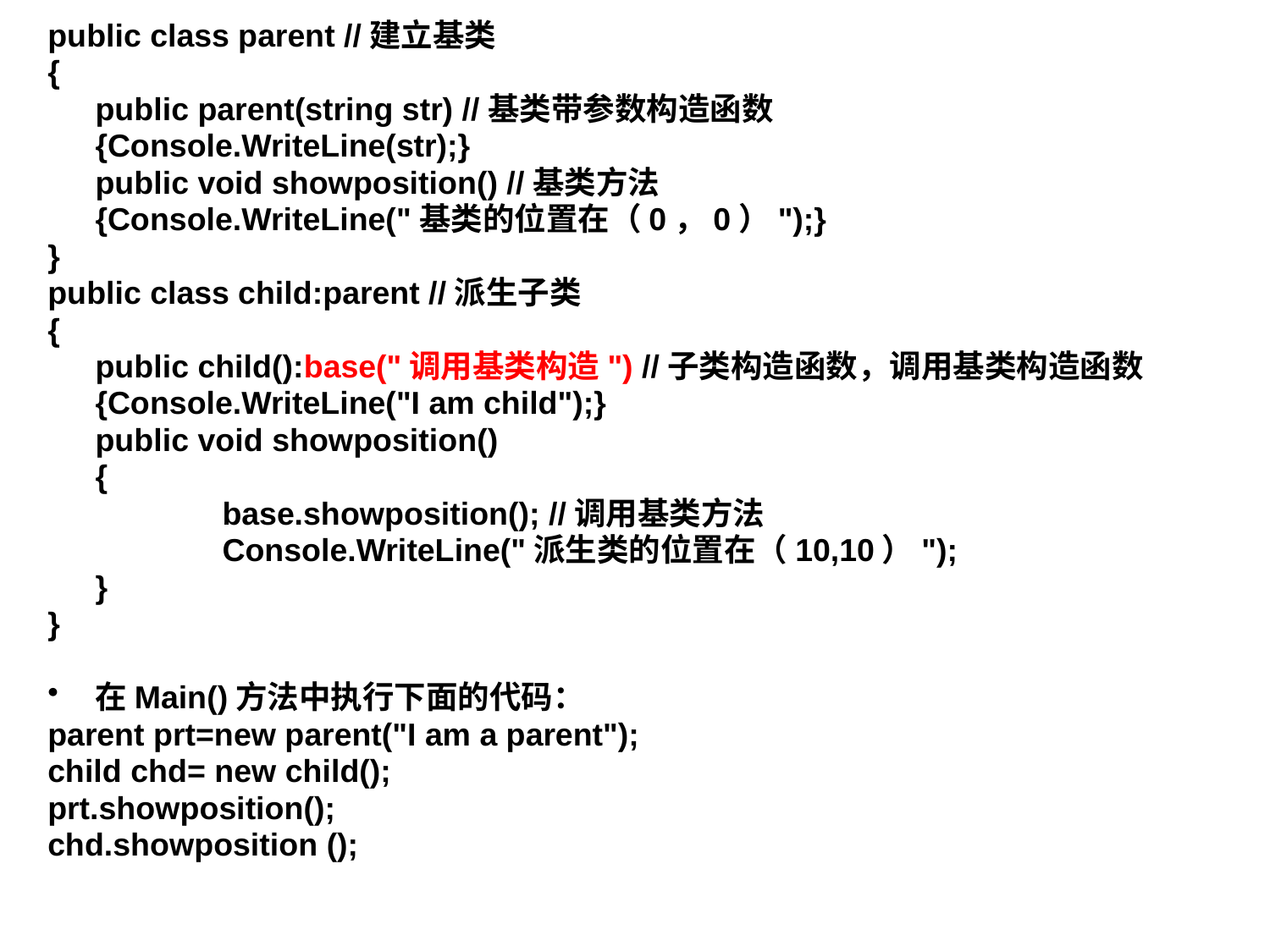

public class parent //建立基类
{
	public parent(string str) //基类带参数构造函数
	{Console.WriteLine(str);}
	public void showposition() //基类方法
	{Console.WriteLine("基类的位置在（0，0）");}
}
public class child:parent //派生子类
{
	public child():base("调用基类构造") //子类构造函数，调用基类构造函数
	{Console.WriteLine("I am child");}
	public void showposition()
	{
		base.showposition(); //调用基类方法
		Console.WriteLine("派生类的位置在（10,10）");
	}
}

在Main()方法中执行下面的代码：
parent prt=new parent("I am a parent");
child chd= new child();
prt.showposition();
chd.showposition ();